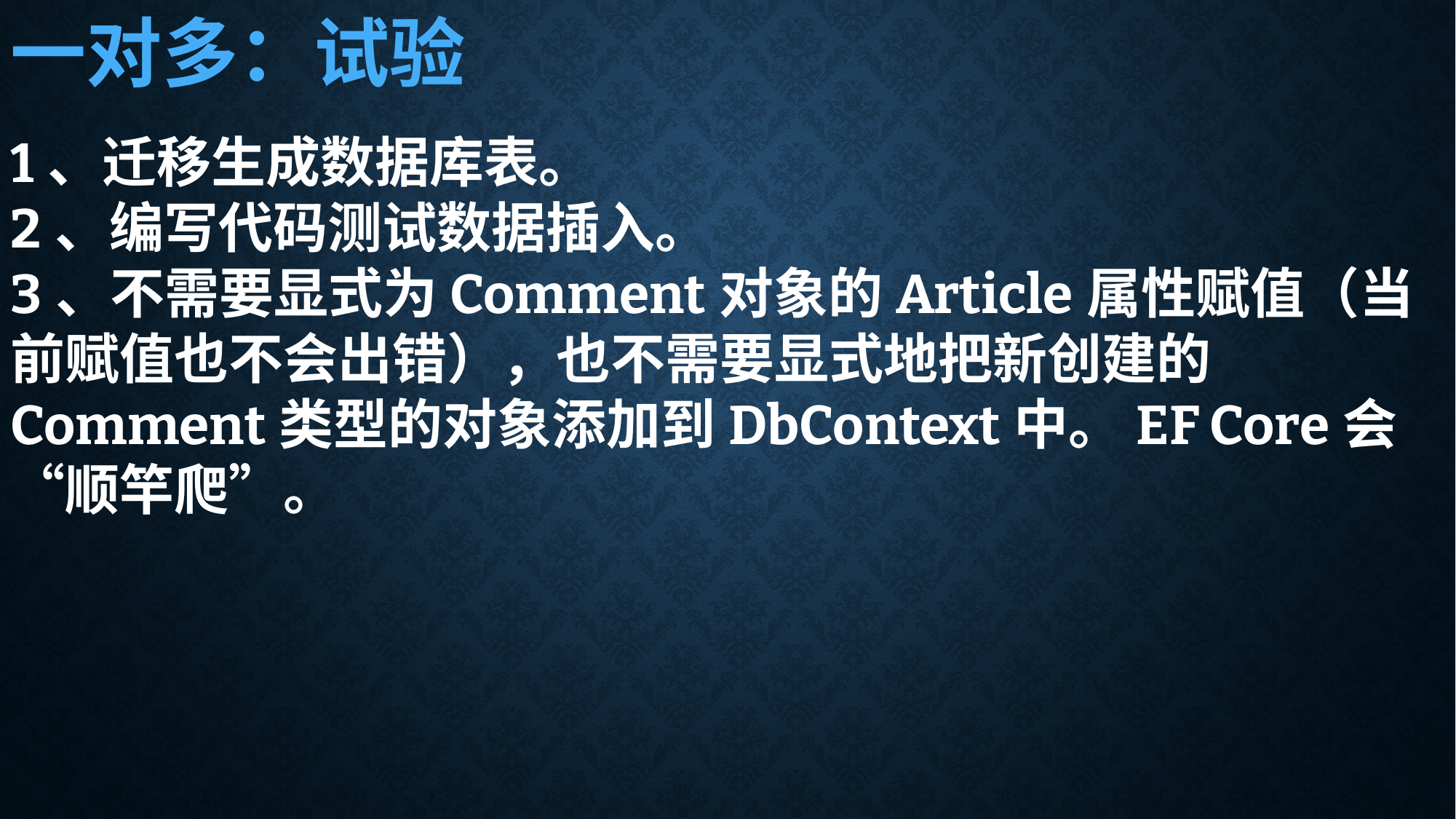

一对多：试验
1、迁移生成数据库表。
2、编写代码测试数据插入。
3、不需要显式为Comment对象的Article属性赋值（当前赋值也不会出错），也不需要显式地把新创建的Comment类型的对象添加到DbContext中。EF Core会“顺竿爬”。